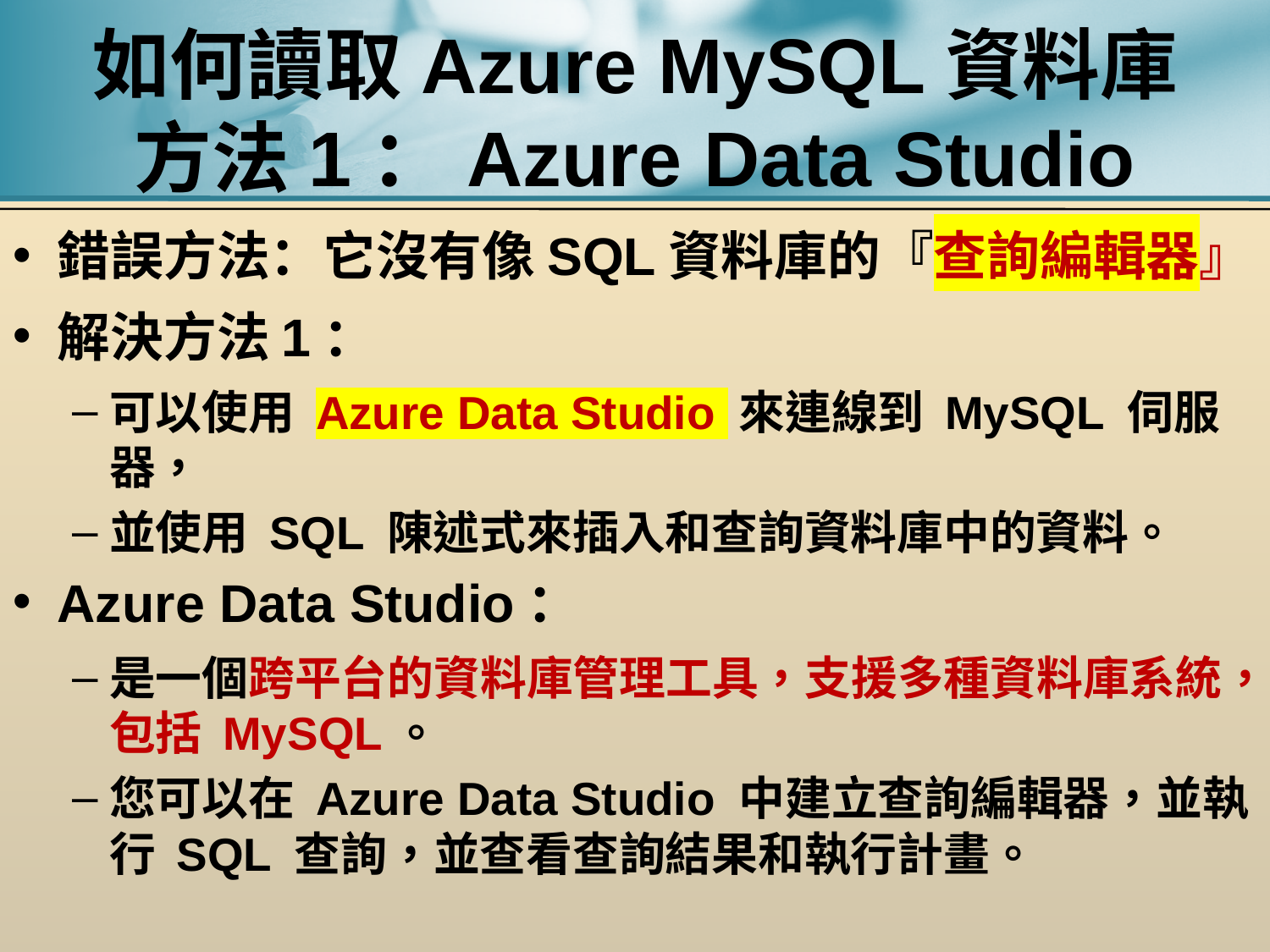

# 如何讀取Azure MySQL資料庫 方法1：Azure Data Studio
錯誤方法：它沒有像SQL資料庫的『查詢編輯器』
解決方法1：
可以使用 Azure Data Studio 來連線到 MySQL 伺服器，
並使用 SQL 陳述式來插入和查詢資料庫中的資料。
Azure Data Studio：
是一個跨平台的資料庫管理工具，支援多種資料庫系統，包括 MySQL。
您可以在 Azure Data Studio 中建立查詢編輯器，並執行 SQL 查詢，並查看查詢結果和執行計畫。